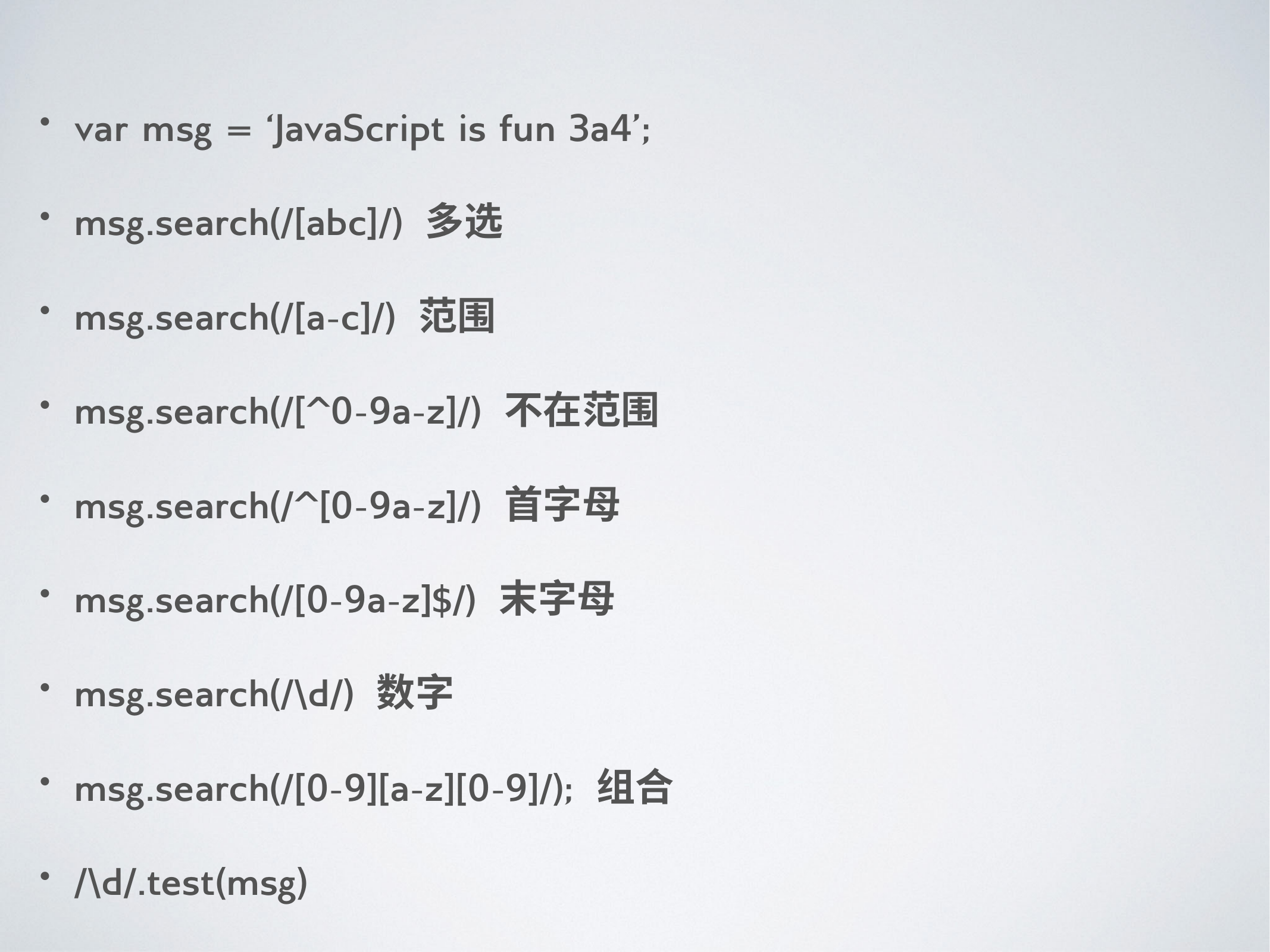

var msg = ‘JavaScript is fun 3a4’;
msg.search(/[abc]/) 多选
msg.search(/[a-c]/) 范围
msg.search(/[^0-9a-z]/) 不在范围
msg.search(/^[0-9a-z]/) 首字母
msg.search(/[0-9a-z]$/) 末字母
msg.search(/\d/) 数字
msg.search(/[0-9][a-z][0-9]/); 组合
/\d/.test(msg)